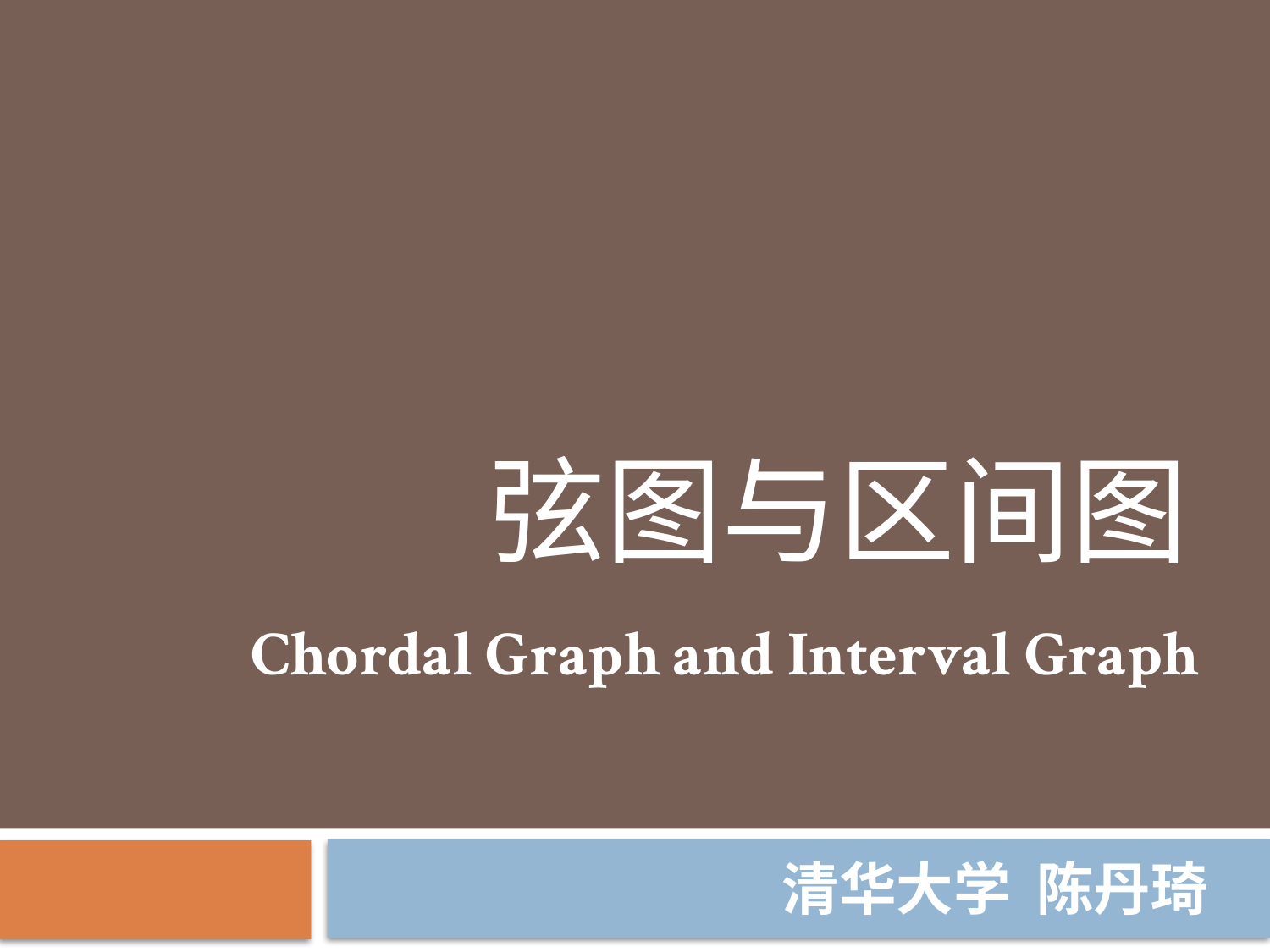

弦图与区间图
Chordal Graph and Interval Graph
                                                  清华大学  陈丹琦